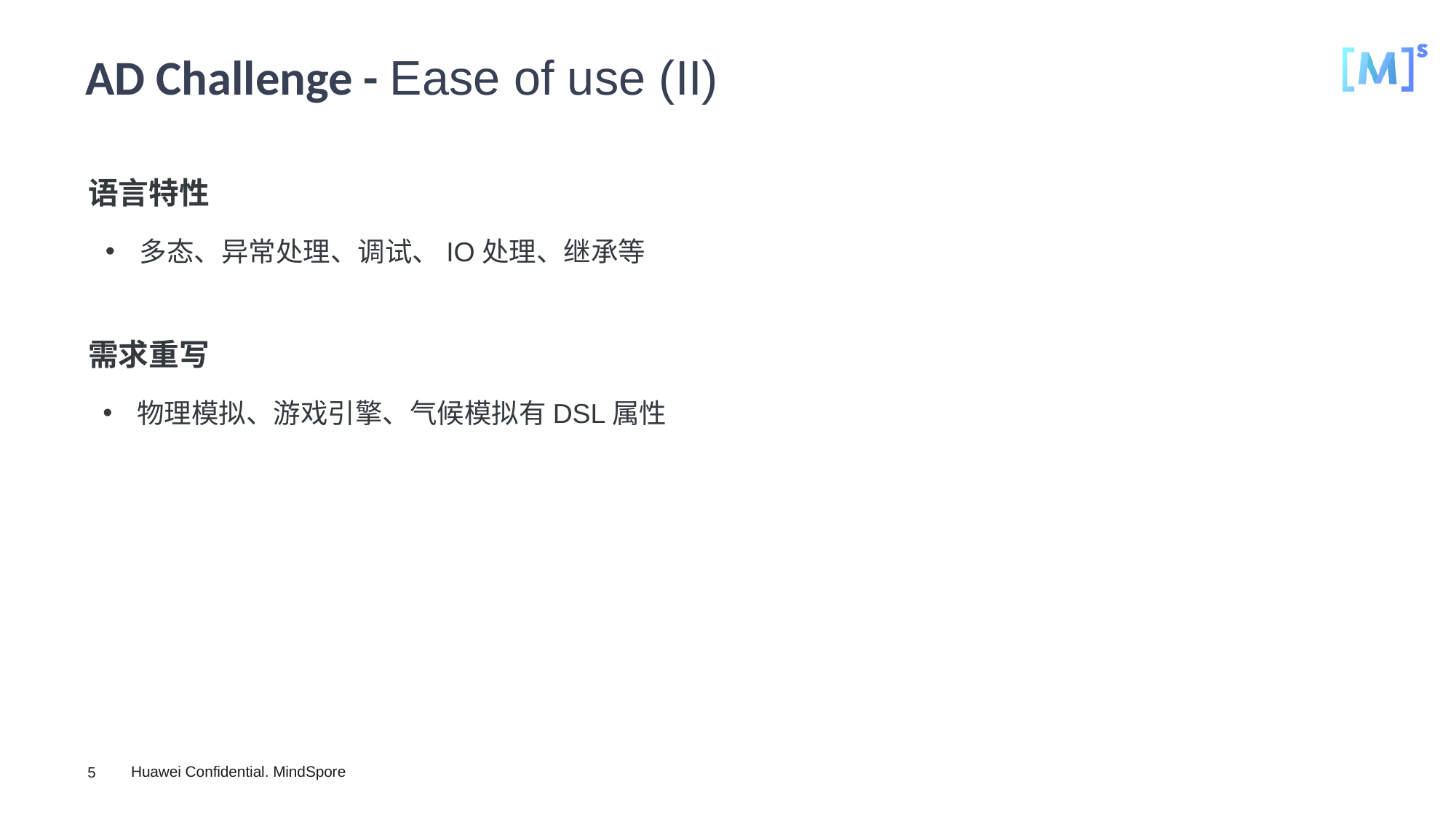

# AD Challenge - Ease of use (II)
语言特性
多态、异常处理、调试、IO处理、继承等
需求重写
物理模拟、游戏引擎、气候模拟有DSL属性